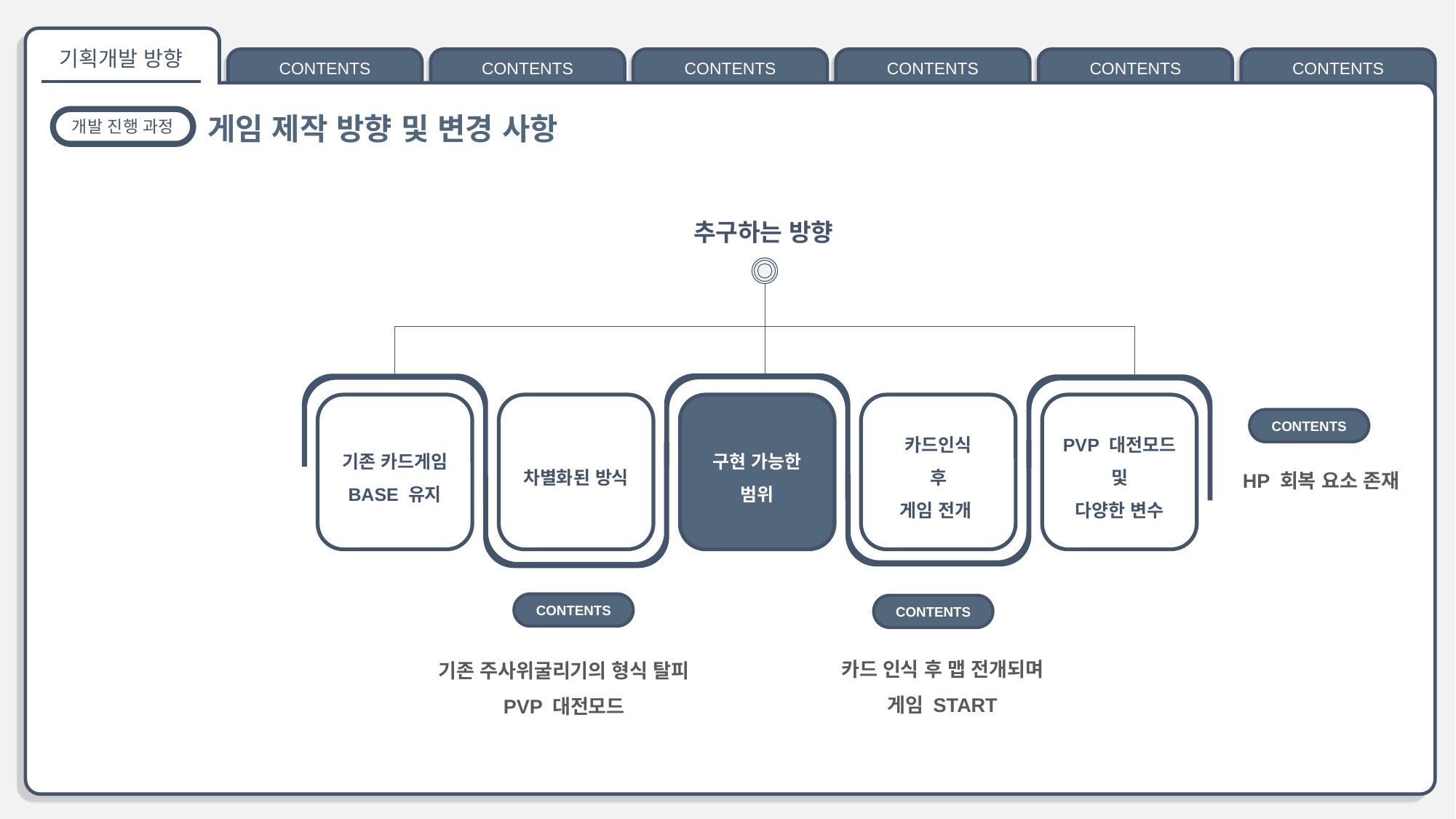

게임 제작 방향 및 변경 사항
기획개발 방향
CONTENTS
CONTENTS
CONTENTS
CONTENTS
CONTENTS
CONTENTS
개발 진행 과정

추구하는 방향

기존 카드게임
BASE 유지
차별화된 방식
구현 가능한 범위
카드인식
후
게임 전개
PVP 대전모드
및
다양한 변수
CONTENTS

HP 회복 요소 존재
CONTENTS
CONTENTS
카드 인식 후 맵 전개되며
게임 START
기존 주사위굴리기의 형식 탈피
PVP 대전모드